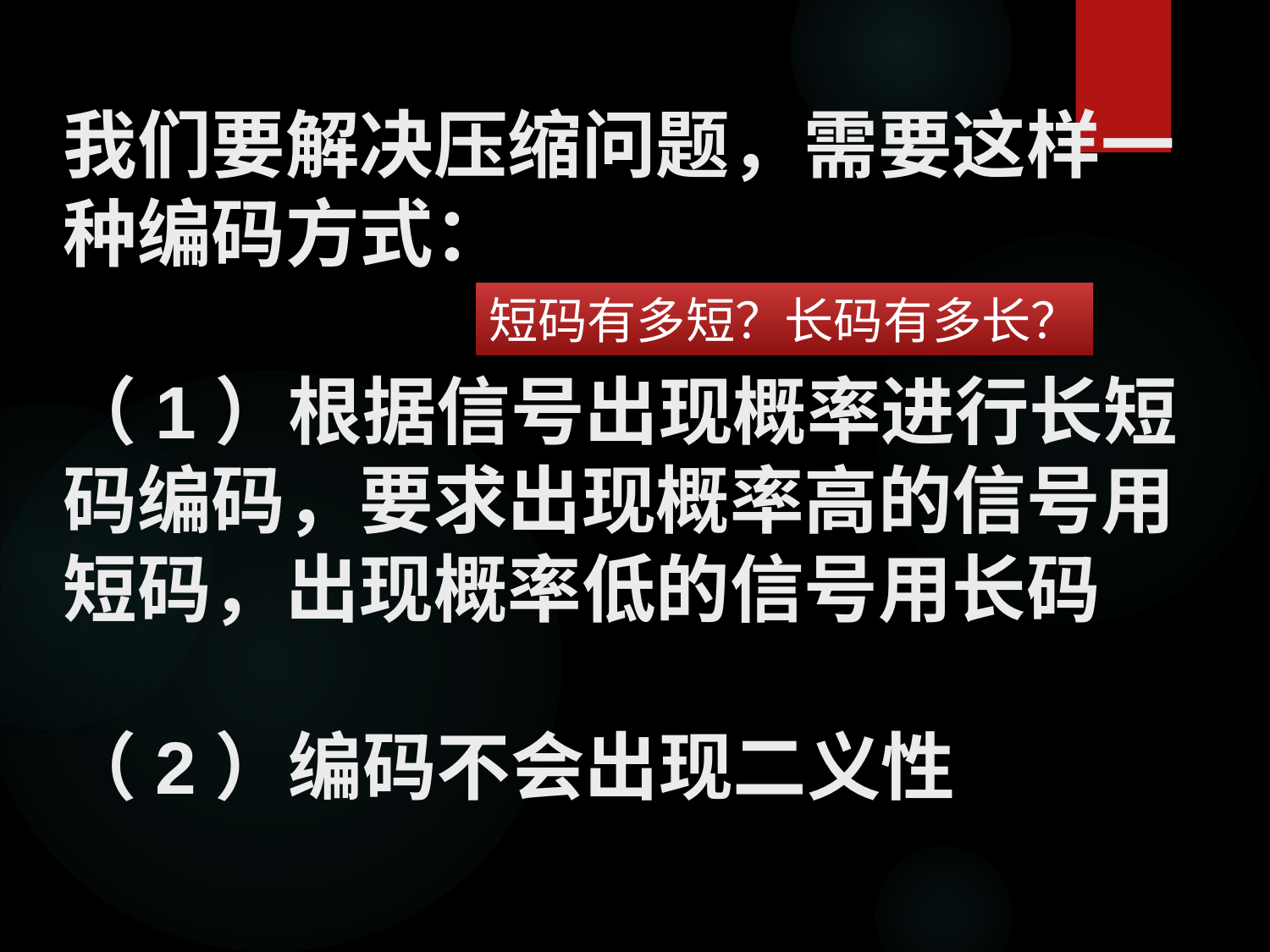

# 我们要解决压缩问题，需要这样一种编码方式： （1）根据信号出现概率进行长短码编码，要求出现概率高的信号用短码，出现概率低的信号用长码 （2）编码不会出现二义性
短码有多短？长码有多长？